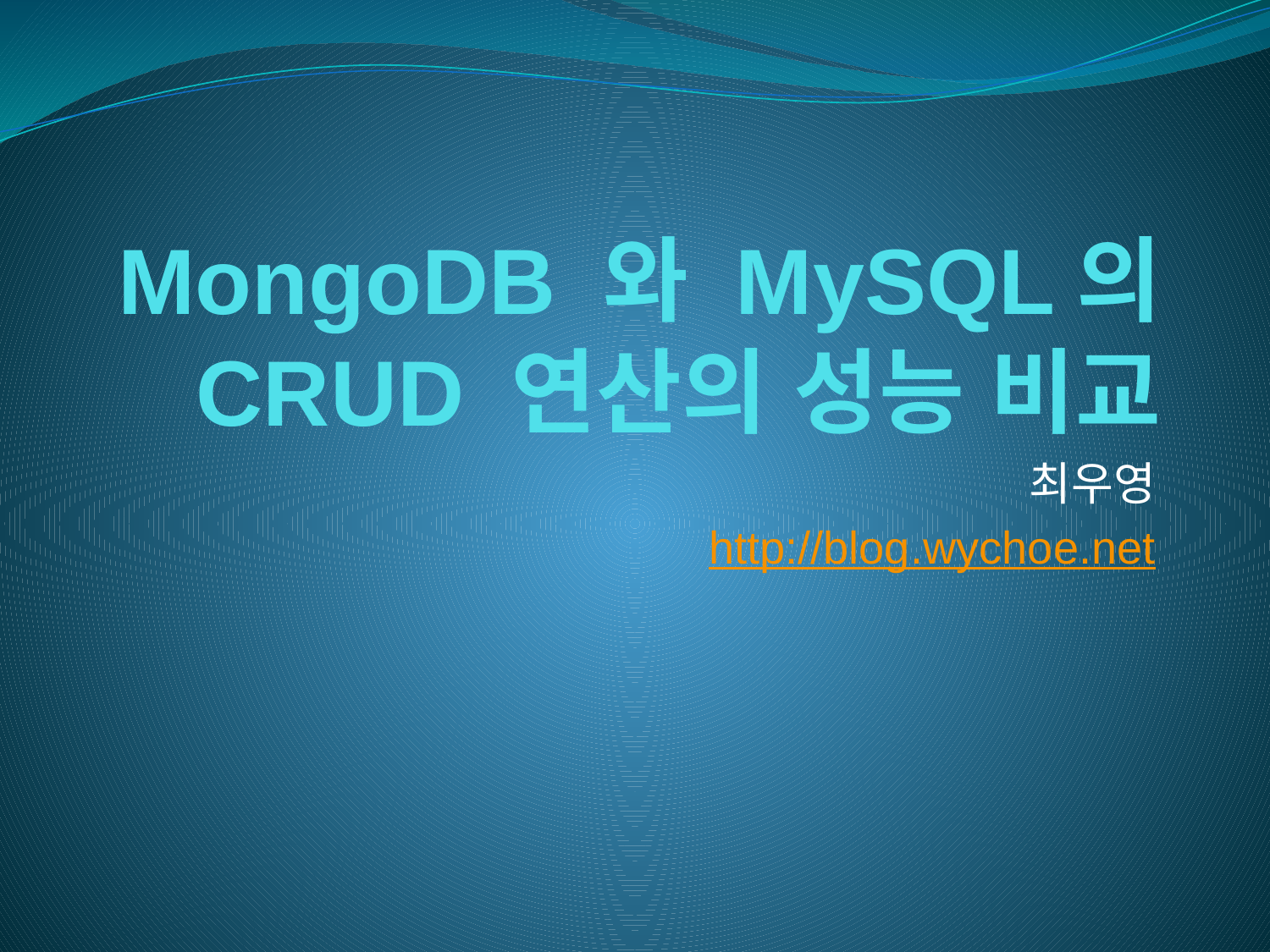

# MongoDB 와 MySQL의 CRUD 연산의 성능 비교
최우영
http://blog.wychoe.net